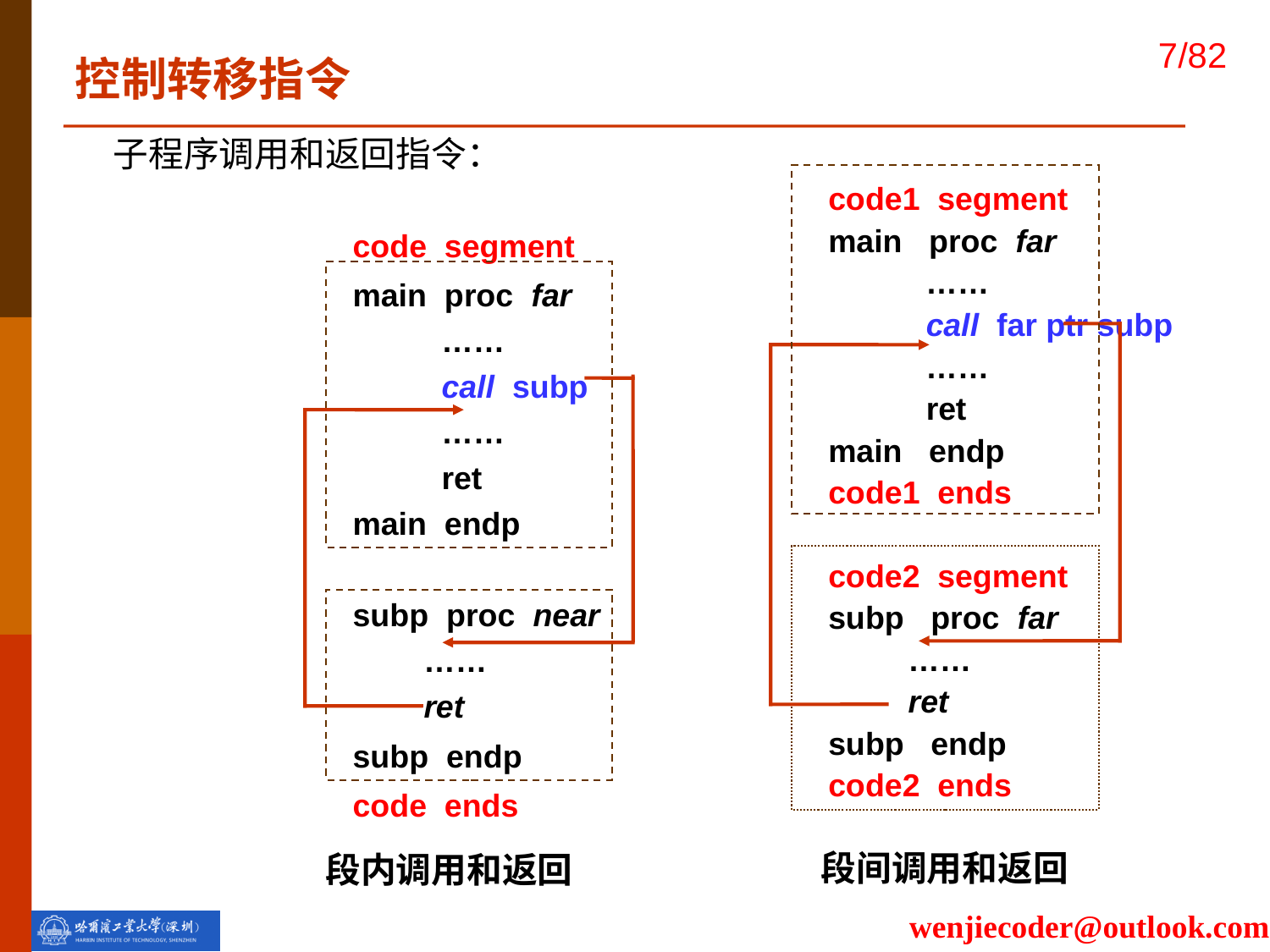

控制转移指令
子程序调用和返回指令：

code1  segment
main   proc  far
           ……
           call  far ptr subp
           ……
           ret
main   endp
code1  ends

code2  segment
subp   proc  far
         ……
         ret
subp   endp
code2  ends
code  segment
main  proc  far
          ……
          call  subp
          ……
          ret
main  endp

subp  proc  near
        ……
        ret
subp  endp
code  ends

 段间调用和返回
 段内调用和返回